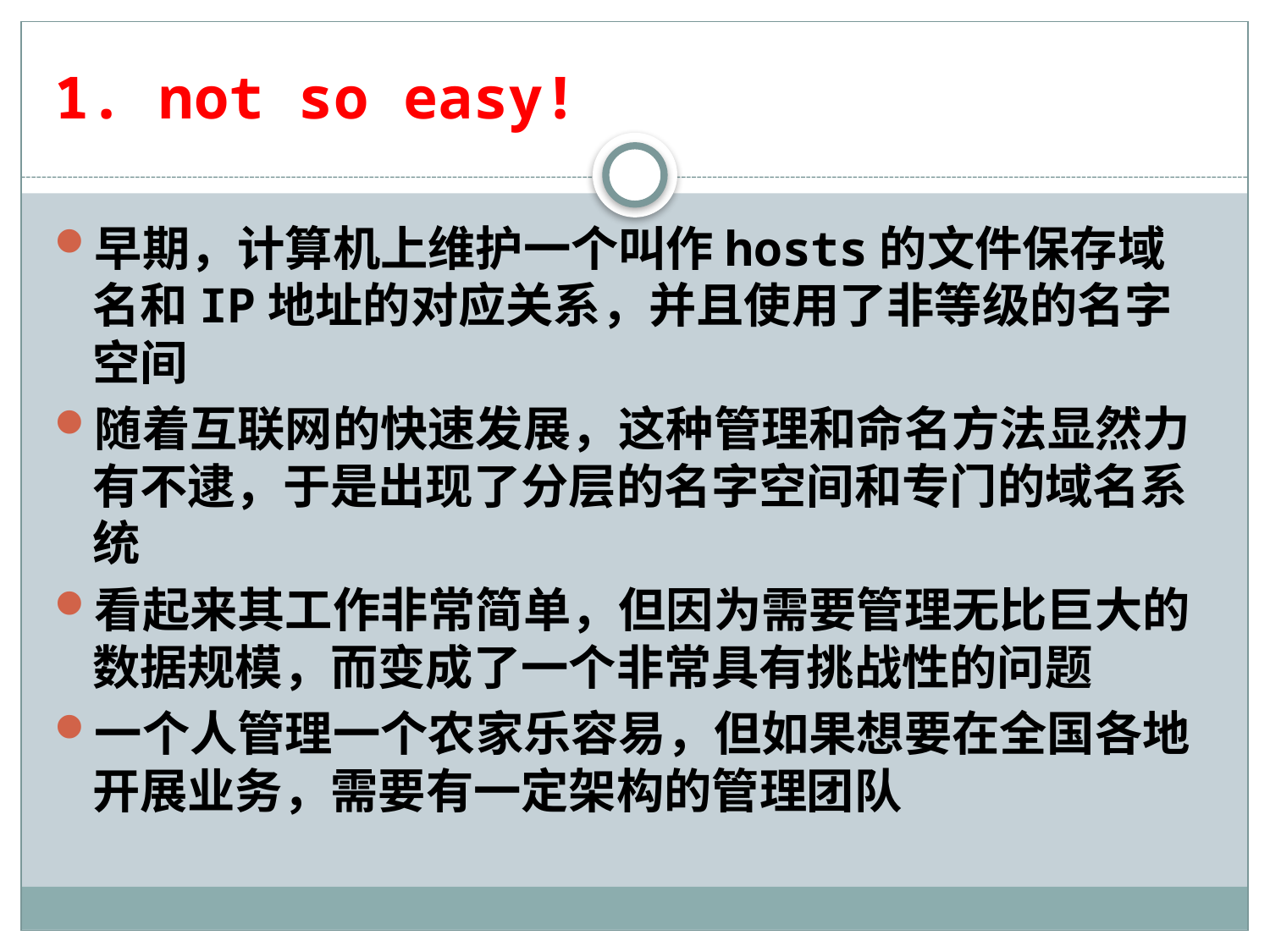

# 1. not so easy!
早期，计算机上维护一个叫作hosts的文件保存域名和IP地址的对应关系，并且使用了非等级的名字空间
随着互联网的快速发展，这种管理和命名方法显然力有不逮，于是出现了分层的名字空间和专门的域名系统
看起来其工作非常简单，但因为需要管理无比巨大的数据规模，而变成了一个非常具有挑战性的问题
一个人管理一个农家乐容易，但如果想要在全国各地开展业务，需要有一定架构的管理团队